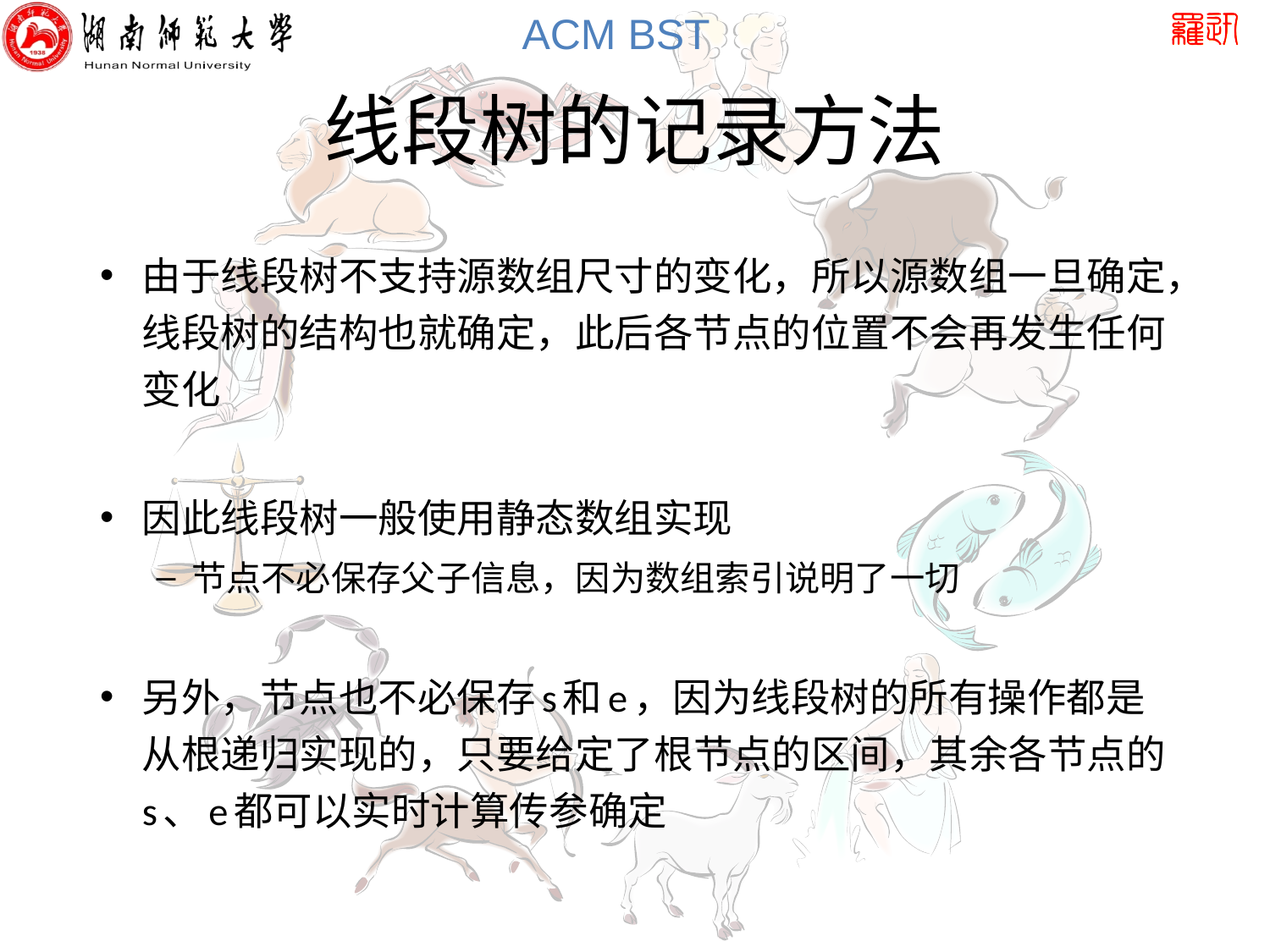

# 线段树的记录方法
由于线段树不支持源数组尺寸的变化，所以源数组一旦确定，线段树的结构也就确定，此后各节点的位置不会再发生任何变化

因此线段树一般使用静态数组实现
节点不必保存父子信息，因为数组索引说明了一切

另外，节点也不必保存s和e，因为线段树的所有操作都是从根递归实现的，只要给定了根节点的区间，其余各节点的s、e都可以实时计算传参确定